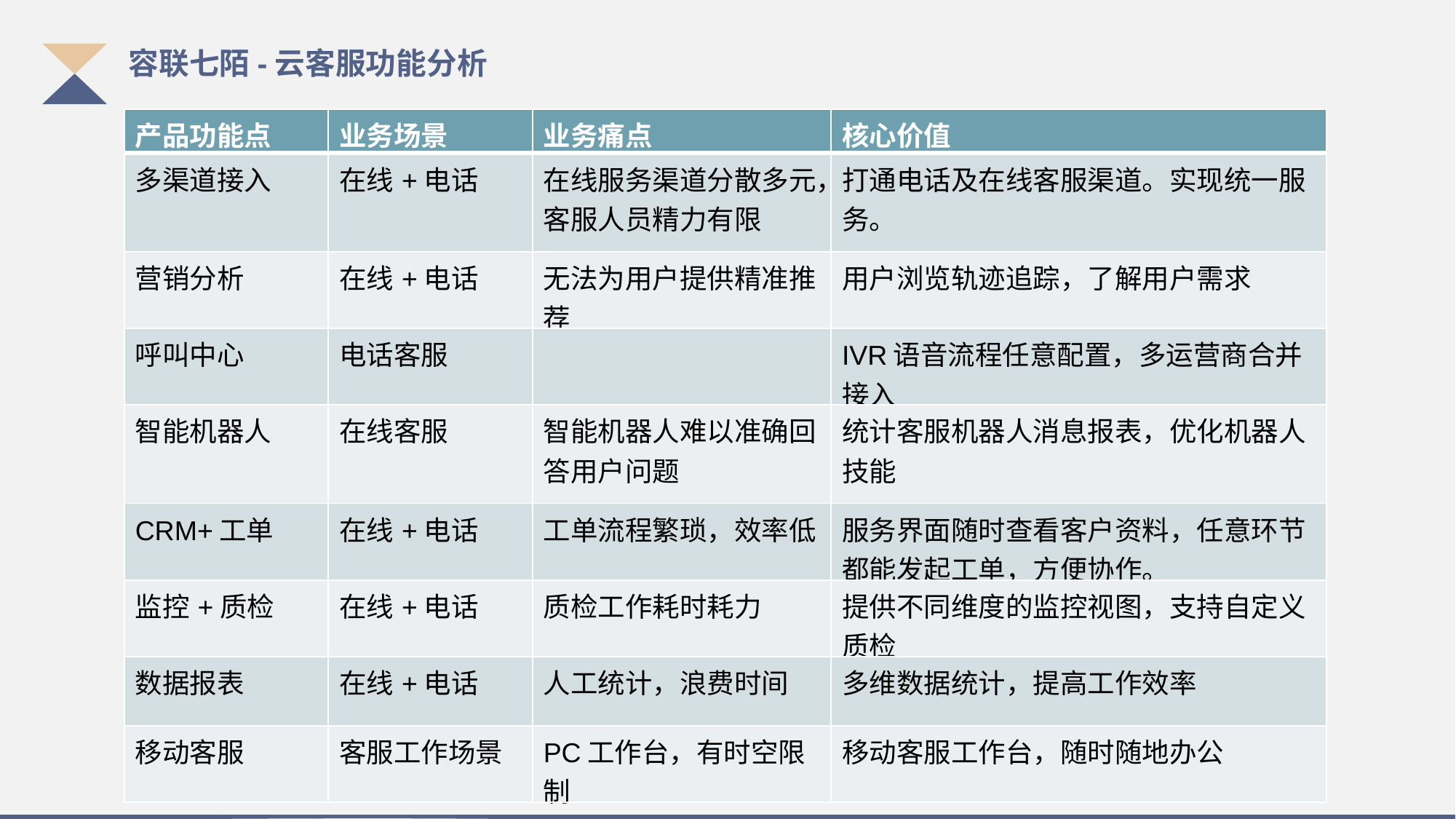

容联七陌-云客服功能分析

| 产品功能点 | 业务场景 | 业务痛点 | 核心价值 |
| --- | --- | --- | --- |
| 多渠道接入 | 在线+电话 | 在线服务渠道分散多元，客服人员精力有限 | 打通电话及在线客服渠道。实现统一服务。 |
| 营销分析 | 在线+电话 | 无法为用户提供精准推荐 | 用户浏览轨迹追踪，了解用户需求 |
| 呼叫中心 | 电话客服 |  | IVR语音流程任意配置，多运营商合并接入 |
| 智能机器人 | 在线客服 | 智能机器人难以准确回答用户问题 | 统计客服机器人消息报表，优化机器人技能 |
| CRM+工单 | 在线+电话 | 工单流程繁琐，效率低 | 服务界面随时查看客户资料，任意环节都能发起工单，方便协作。 |
| 监控+质检 | 在线+电话 | 质检工作耗时耗力 | 提供不同维度的监控视图，支持自定义质检 |
| 数据报表 | 在线+电话 | 人工统计，浪费时间 | 多维数据统计，提高工作效率 |
| 移动客服 | 客服工作场景 | PC工作台，有时空限制 | 移动客服工作台，随时随地办公 |